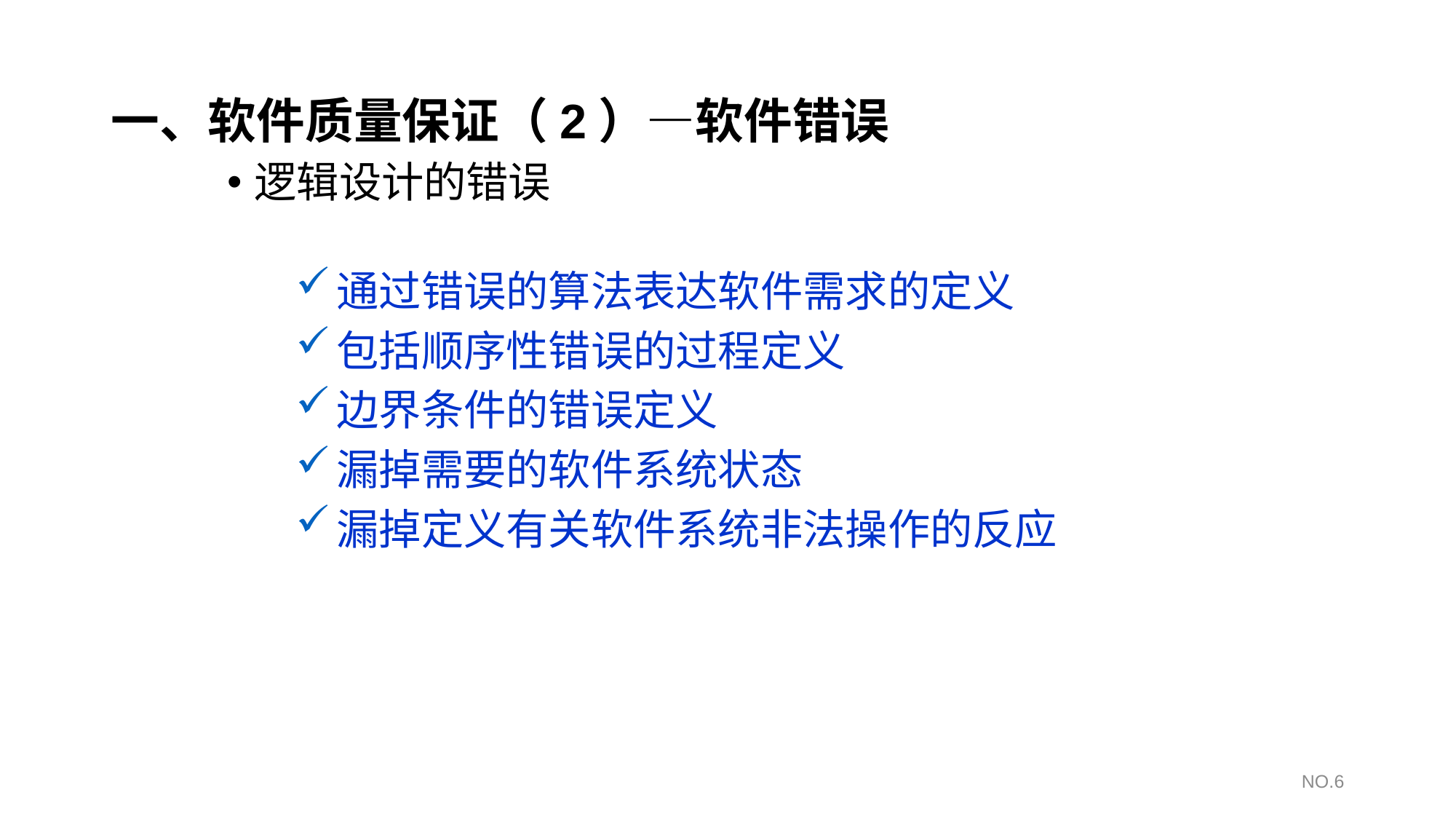

# 一、软件质量保证（2）—软件错误
逻辑设计的错误
通过错误的算法表达软件需求的定义
包括顺序性错误的过程定义
边界条件的错误定义
漏掉需要的软件系统状态
漏掉定义有关软件系统非法操作的反应
NO.6